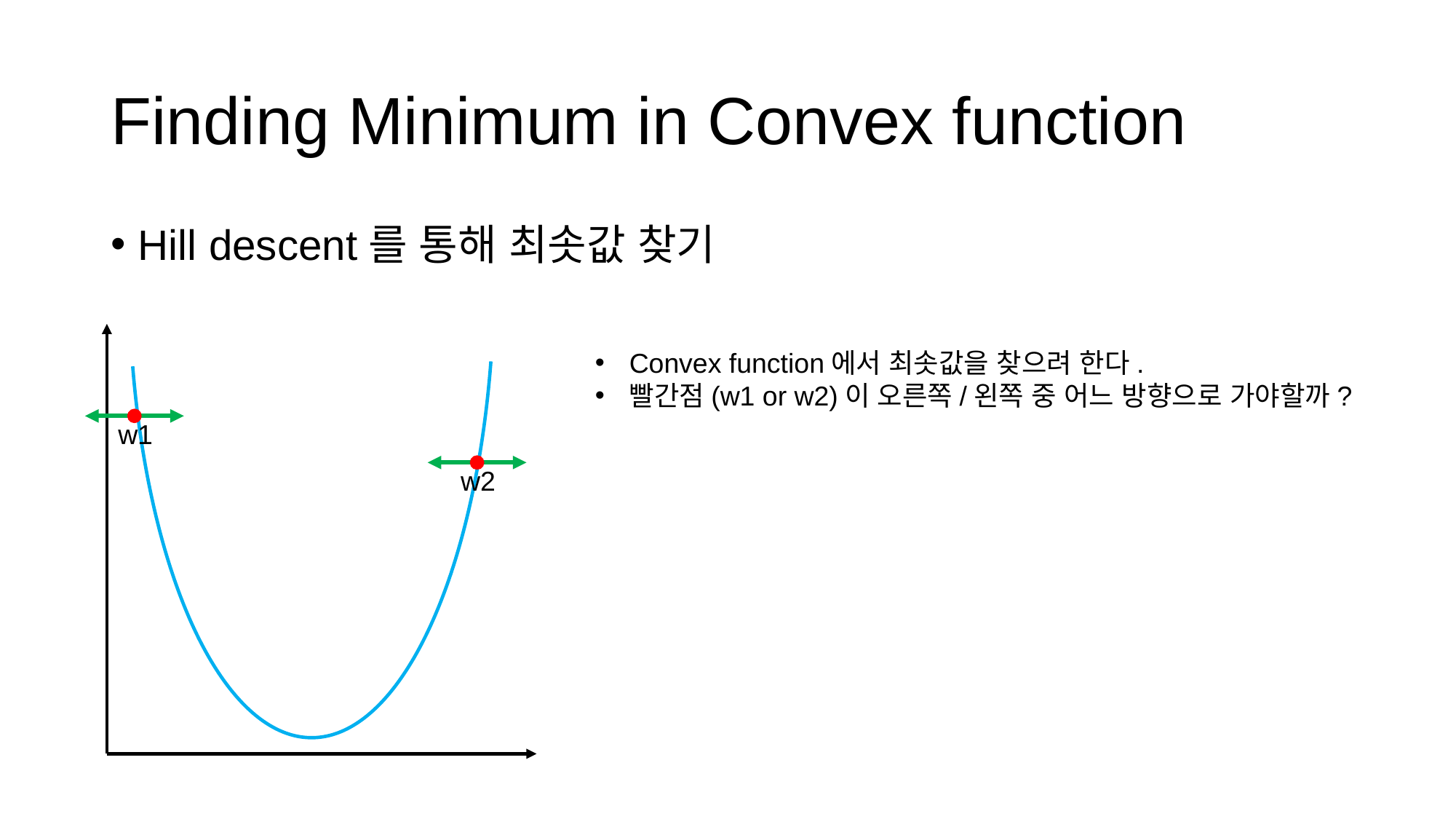

# Finding Minimum in Convex function
Hill descent를 통해 최솟값 찾기
Convex function에서 최솟값을 찾으려 한다.
빨간점(w1 or w2)이 오른쪽/왼쪽 중 어느 방향으로 가야할까?

w1

w2